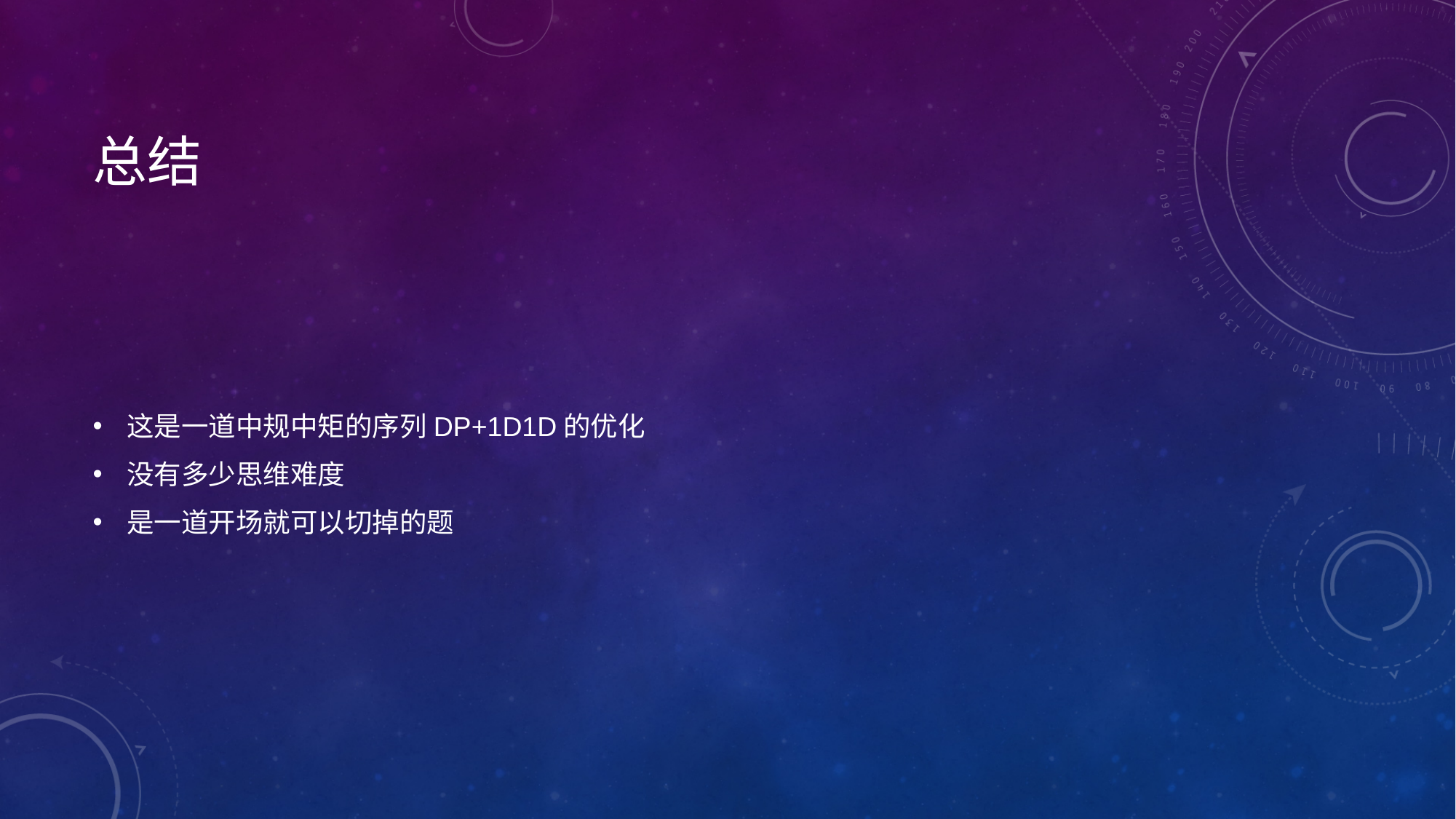

# 总结
这是一道中规中矩的序列DP+1D1D的优化
没有多少思维难度
是一道开场就可以切掉的题